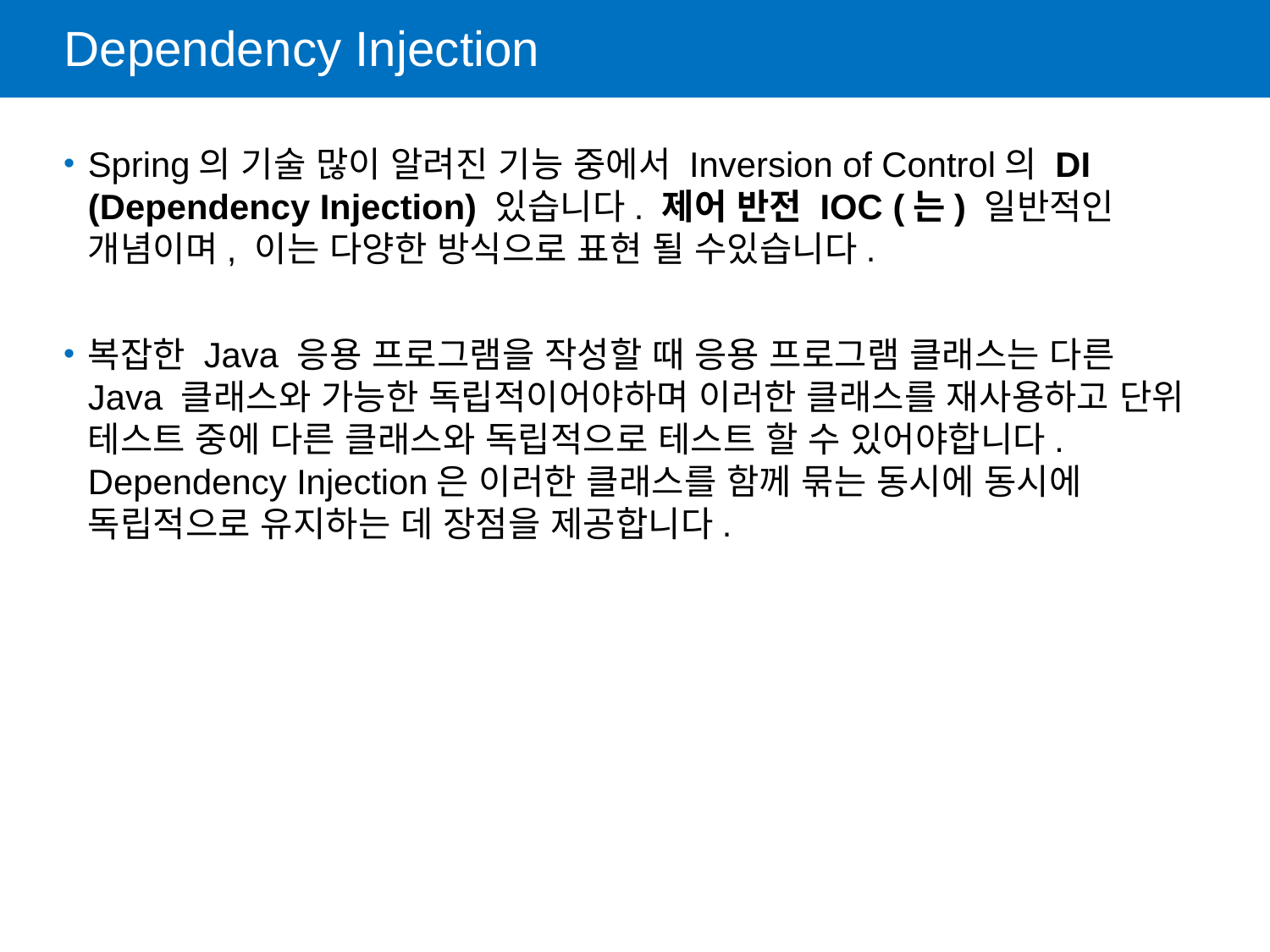

# Dependency Injection
Spring의 기술 많이 알려진 기능 중에서 Inversion of Control의 DI (Dependency Injection) 있습니다. 제어 반전 IOC (는) 일반적인 개념이며, 이는 다양한 방식으로 표현 될 수있습니다.

복잡한 Java 응용 프로그램을 작성할 때 응용 프로그램 클래스는 다른 Java 클래스와 가능한 독립적이어야하며 이러한 클래스를 재사용하고 단위 테스트 중에 다른 클래스와 독립적으로 테스트 할 수 있어야합니다. Dependency Injection은 이러한 클래스를 함께 묶는 동시에 동시에 독립적으로 유지하는 데 장점을 제공합니다.